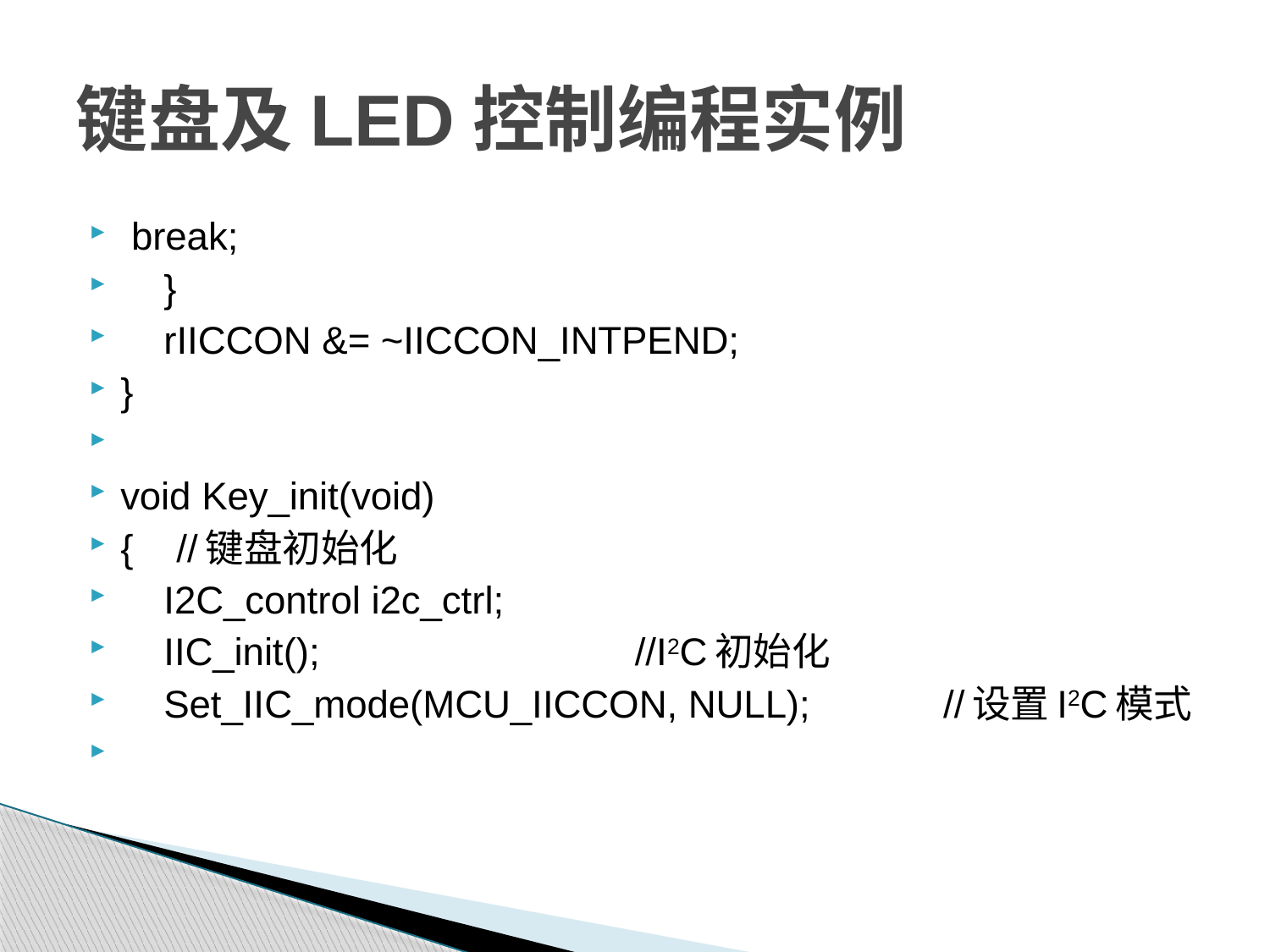

# 键盘及LED控制编程实例
 break;
    }
    rIICCON &= ~IICCON_INTPEND;
}

void Key_init(void)
{    //键盘初始化
    I2C_control i2c_ctrl;
    IIC_init();                    		//I2C初始化
    Set_IIC_mode(MCU_IICCON, NULL);    		//设置I2C模式